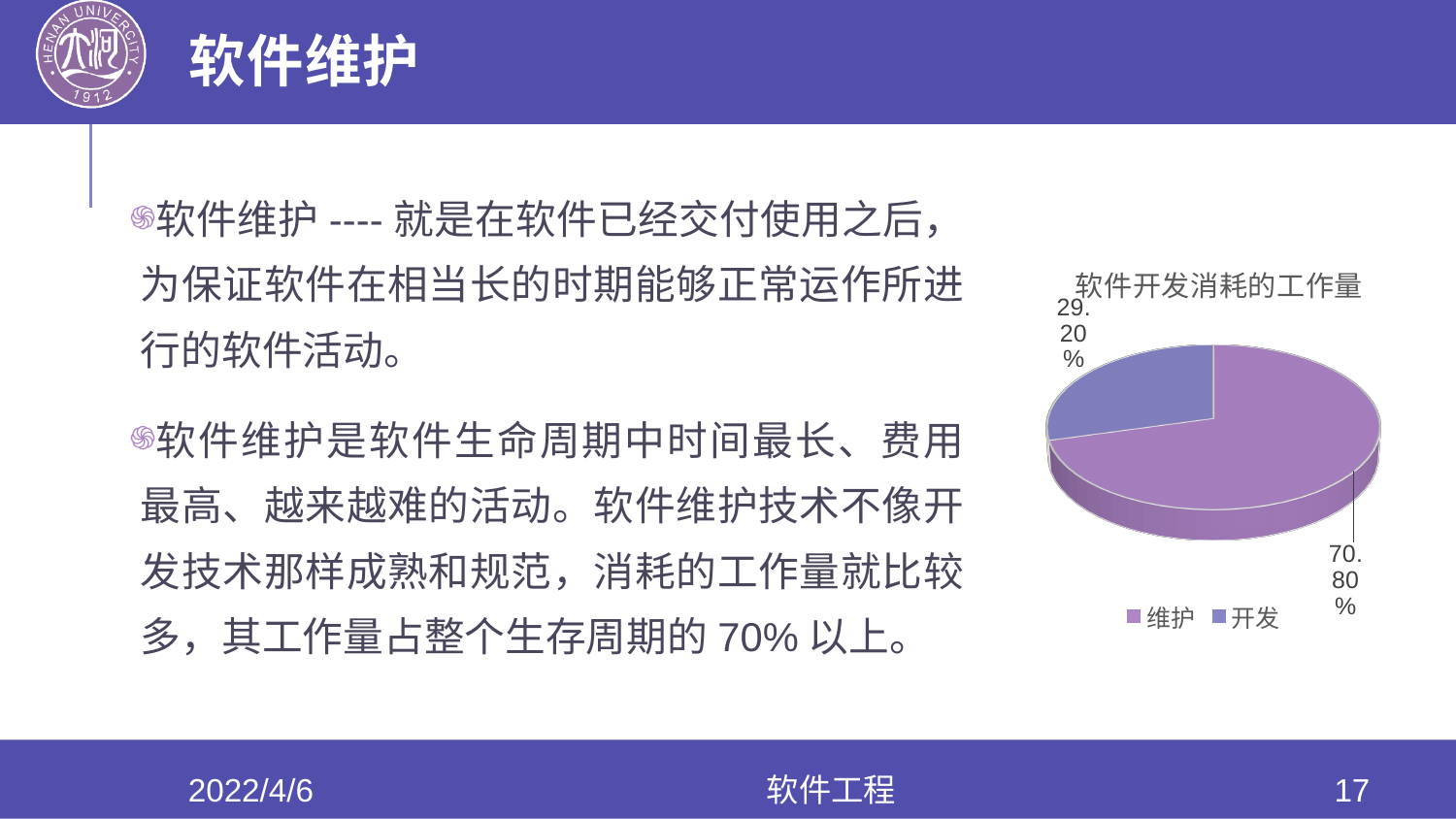

# 软件维护
软件维护----就是在软件已经交付使用之后，为保证软件在相当长的时期能够正常运作所进行的软件活动。
软件维护是软件生命周期中时间最长、费用最高、越来越难的活动。软件维护技术不像开发技术那样成熟和规范，消耗的工作量就比较多，其工作量占整个生存周期的70%以上。

[unsupported chart]

2022/4/6
软件工程
17